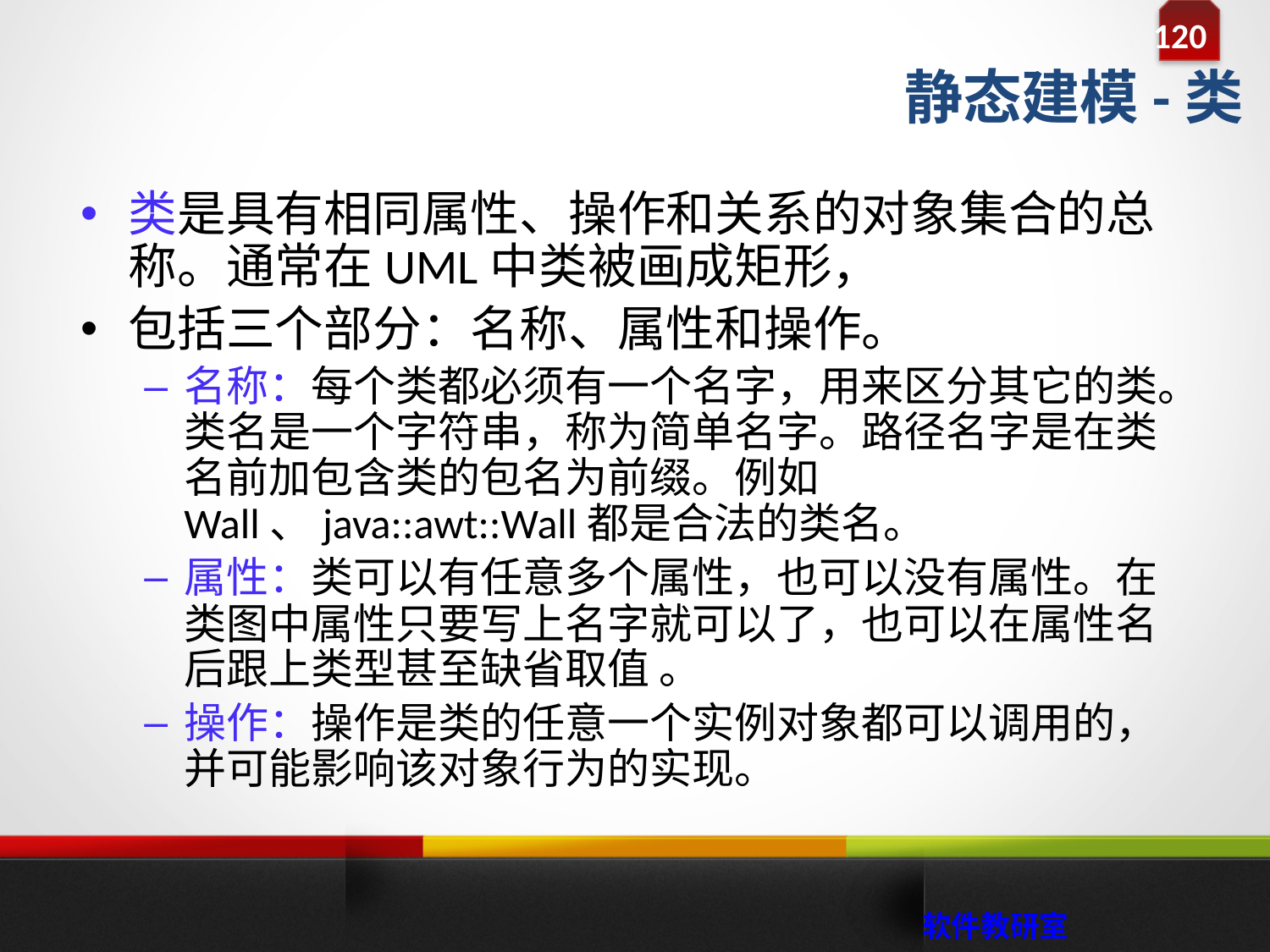

静态建模-类
类是具有相同属性、操作和关系的对象集合的总称。通常在UML中类被画成矩形，
包括三个部分：名称、属性和操作。
名称：每个类都必须有一个名字，用来区分其它的类。类名是一个字符串，称为简单名字。路径名字是在类名前加包含类的包名为前缀。例如Wall、java::awt::Wall都是合法的类名。
属性：类可以有任意多个属性，也可以没有属性。在类图中属性只要写上名字就可以了，也可以在属性名后跟上类型甚至缺省取值 。
操作：操作是类的任意一个实例对象都可以调用的，并可能影响该对象行为的实现。
                                     软件教研室